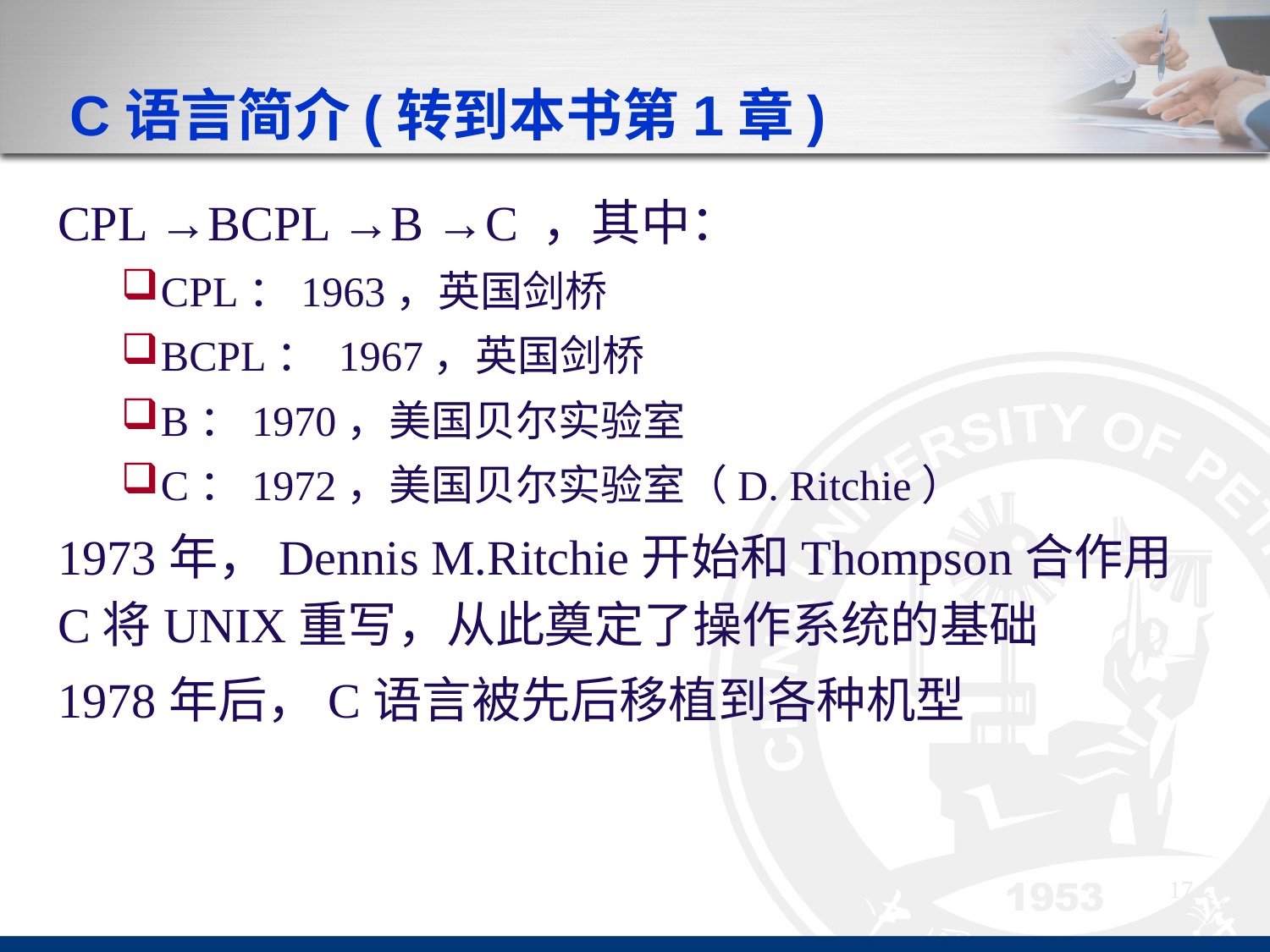

# C语言简介(转到本书第1章)
CPL →BCPL →B →C ，其中：
CPL：1963，英国剑桥
BCPL： 1967，英国剑桥
B：1970，美国贝尔实验室
C：1972，美国贝尔实验室（D. Ritchie）
1973年，Dennis M.Ritchie开始和Thompson合作用C将UNIX重写，从此奠定了操作系统的基础
1978年后，C语言被先后移植到各种机型
17